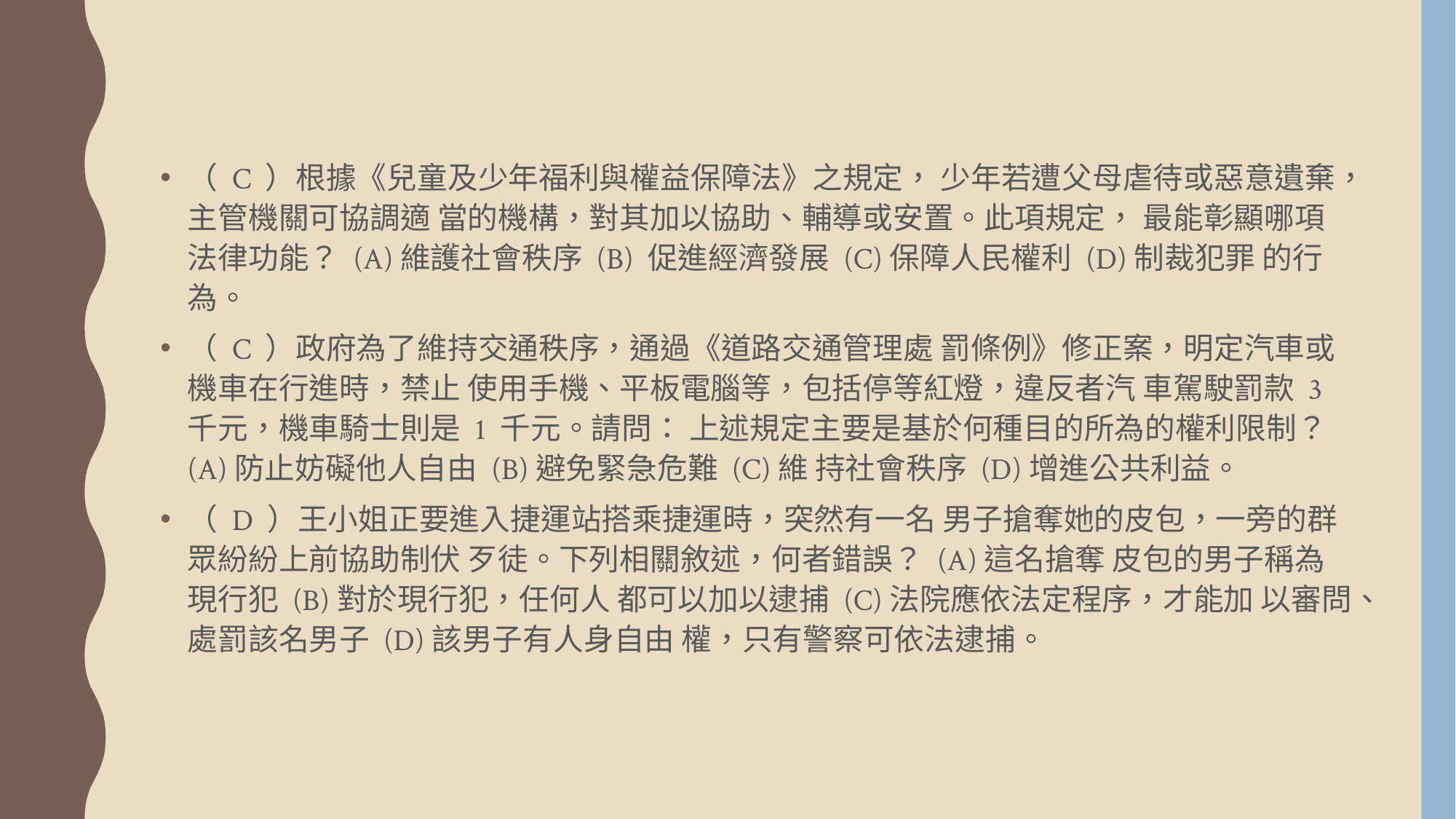

（ C ）根據《兒童及少年福利與權益保障法》之規定， 少年若遭父母虐待或惡意遺棄，主管機關可協調適 當的機構，對其加以協助、輔導或安置。此項規定， 最能彰顯哪項法律功能？ (A)維護社會秩序 (B) 促進經濟發展 (C)保障人民權利 (D)制裁犯罪 的行為。
（ C ）政府為了維持交通秩序，通過《道路交通管理處 罰條例》修正案，明定汽車或機車在行進時，禁止 使用手機、平板電腦等，包括停等紅燈，違反者汽 車駕駛罰款 3 千元，機車騎士則是 1 千元。請問： 上述規定主要是基於何種目的所為的權利限制？ (A)防止妨礙他人自由 (B)避免緊急危難 (C)維 持社會秩序 (D)增進公共利益。
（ D ）王小姐正要進入捷運站搭乘捷運時，突然有一名 男子搶奪她的皮包，一旁的群眾紛紛上前協助制伏 歹徒。下列相關敘述，何者錯誤？ (A)這名搶奪 皮包的男子稱為現行犯 (B)對於現行犯，任何人 都可以加以逮捕 (C)法院應依法定程序，才能加 以審問、處罰該名男子 (D)該男子有人身自由 權，只有警察可依法逮捕。